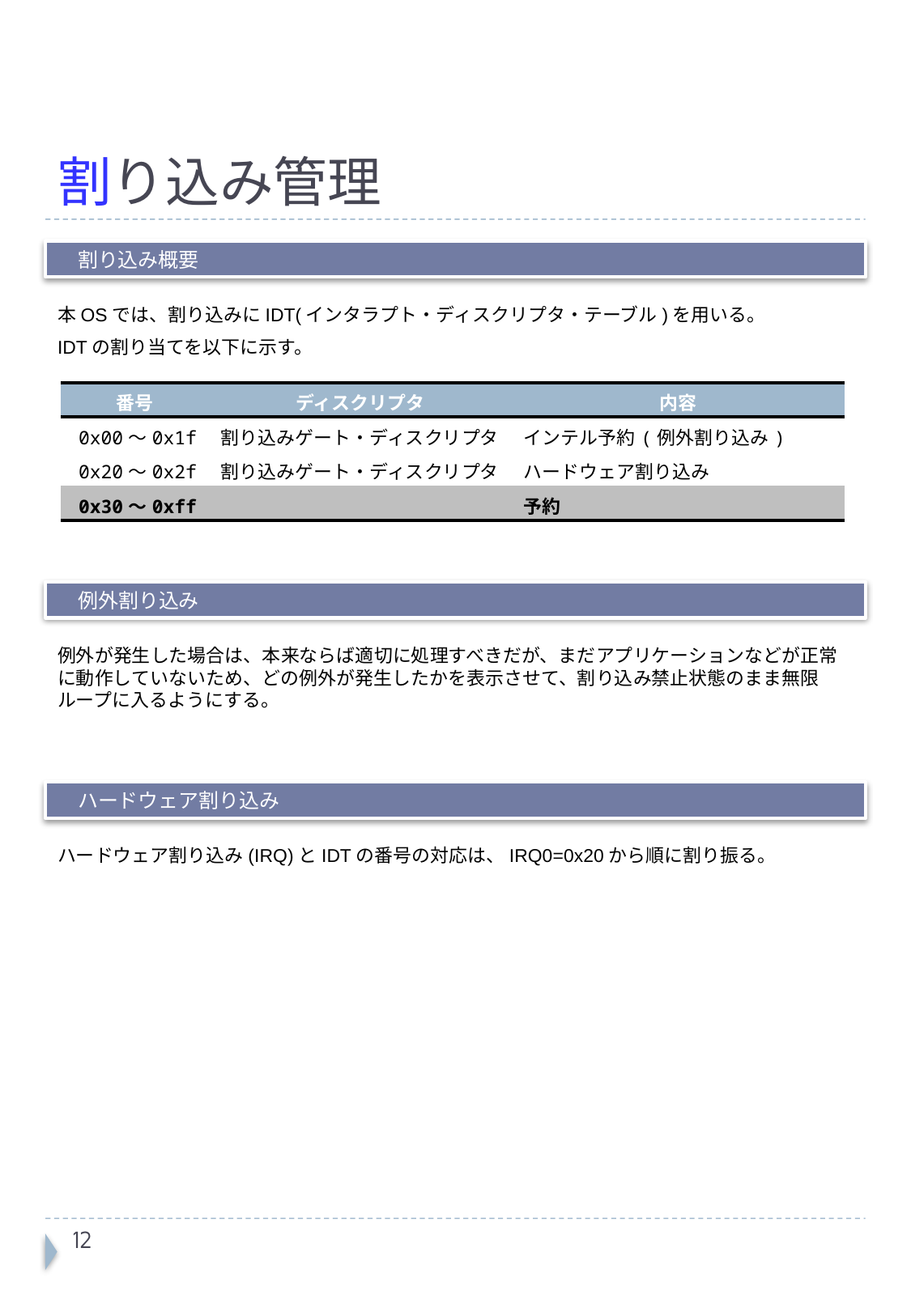

# 割り込み管理
　割り込み概要
本OSでは、割り込みにIDT(インタラプト・ディスクリプタ・テーブル)を用いる。
IDTの割り当てを以下に示す。
| 番号 | ディスクリプタ | 内容 |
| --- | --- | --- |
| 0x00～0x1f | 割り込みゲート・ディスクリプタ | インテル予約(例外割り込み) |
| 0x20～0x2f | 割り込みゲート・ディスクリプタ | ハードウェア割り込み |
| 0x30～0xff |  | 予約 |
　例外割り込み
例外が発生した場合は、本来ならば適切に処理すべきだが、まだアプリケーションなどが正常に動作していないため、どの例外が発生したかを表示させて、割り込み禁止状態のまま無限ループに入るようにする。
　ハードウェア割り込み
ハードウェア割り込み(IRQ)とIDTの番号の対応は、IRQ0=0x20から順に割り振る。
12